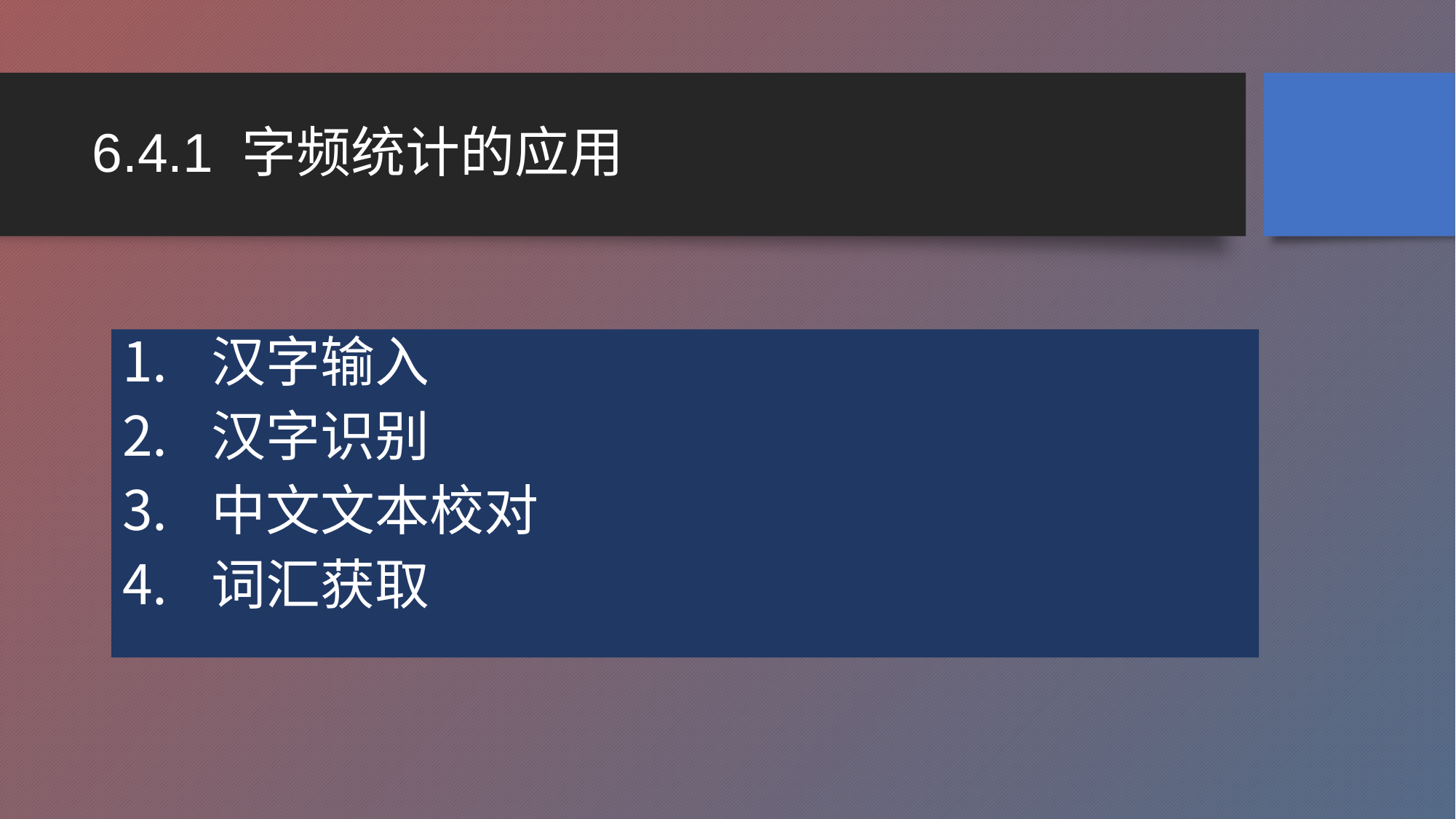

# 6.4.1 字频统计的应用
汉字输入
汉字识别
中文文本校对
词汇获取